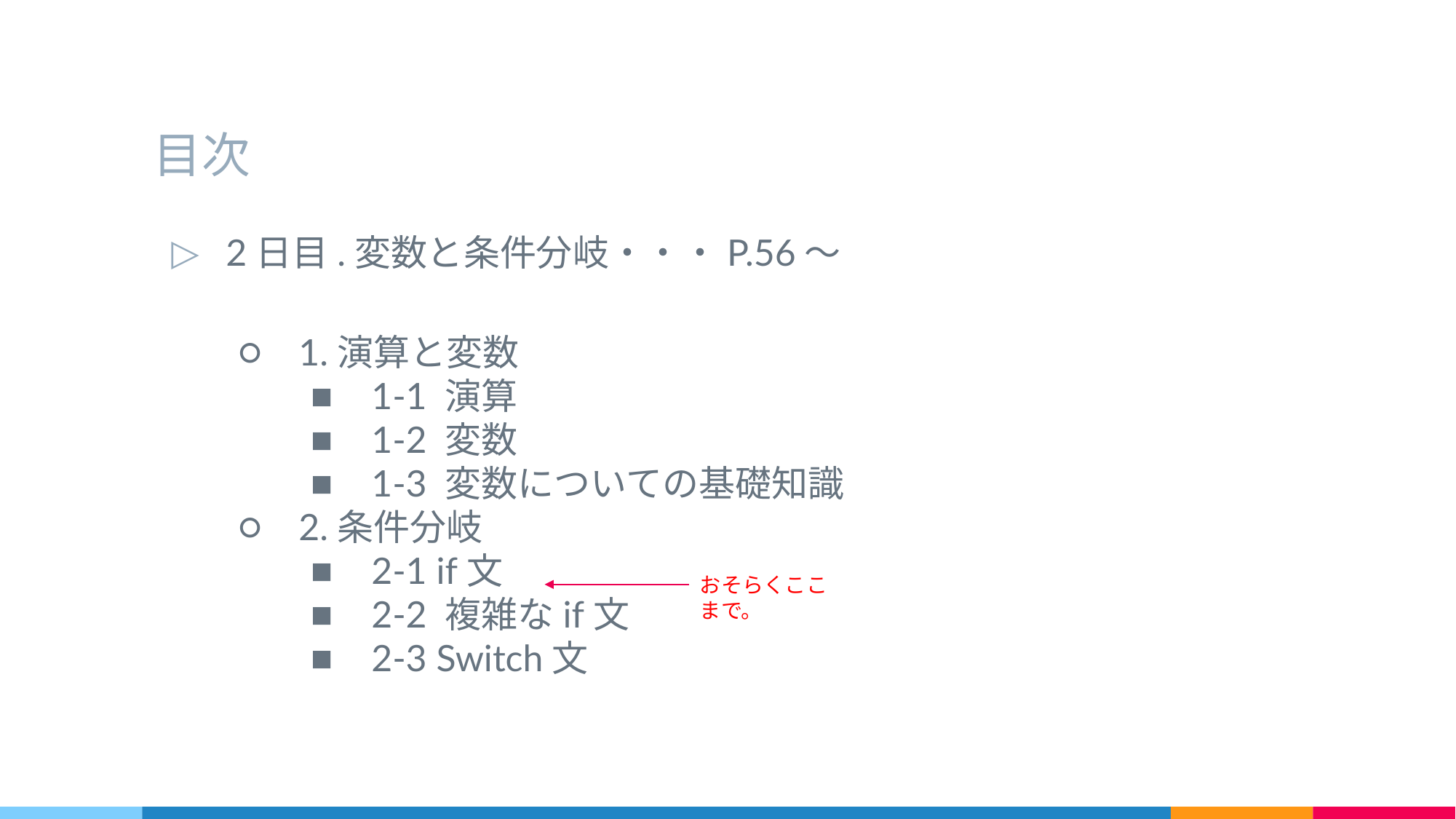

# 目次
2日目.変数と条件分岐・・・P.56～

1.演算と変数
1-1 演算
1-2 変数
1-3 変数についての基礎知識
2.条件分岐
2-1 if文
2-2 複雑なif文
2-3 Switch文
おそらくここまで。